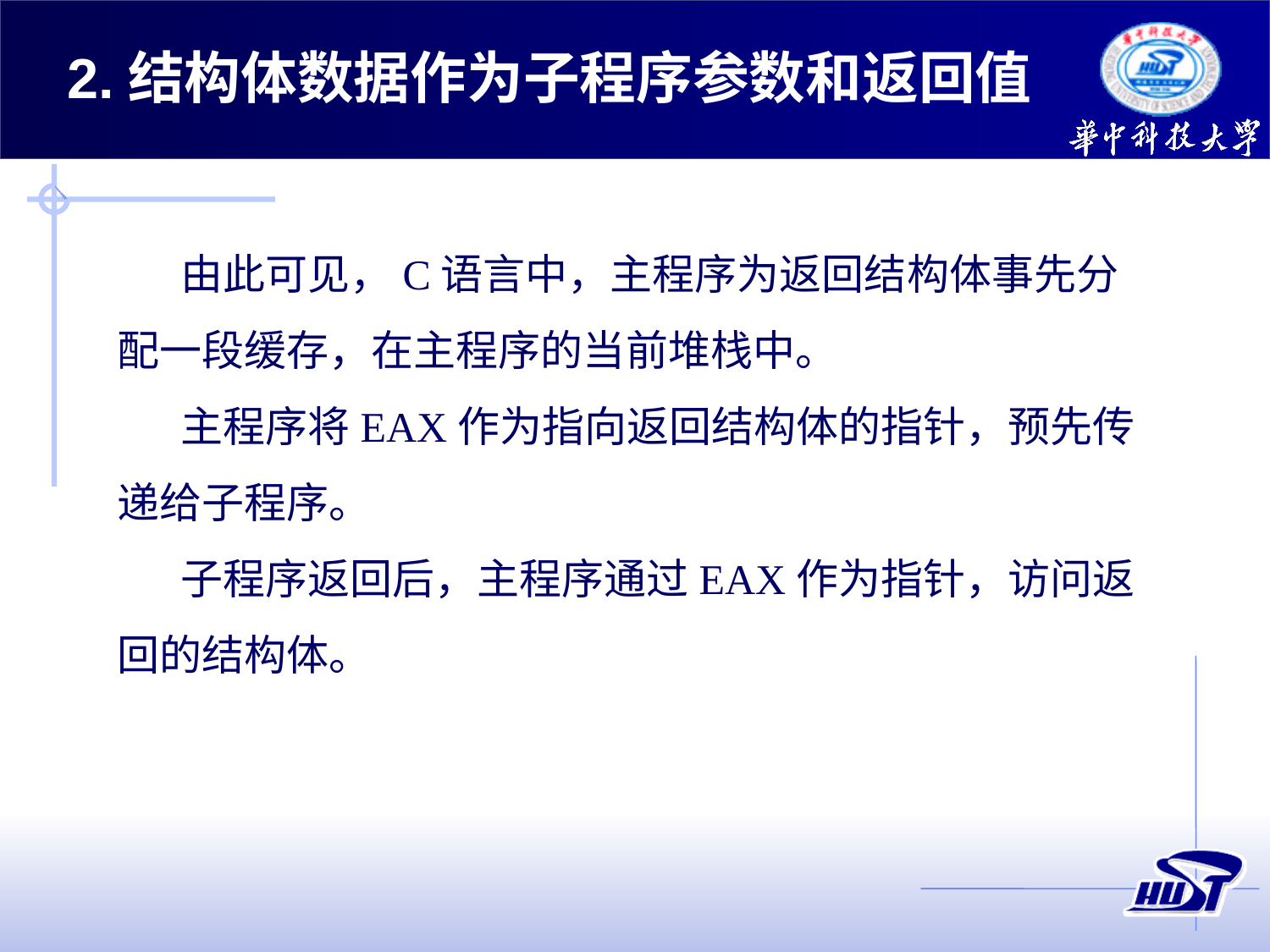

2.结构体数据作为子程序参数和返回值
由此可见，C语言中，主程序为返回结构体事先分配一段缓存，在主程序的当前堆栈中。
主程序将EAX作为指向返回结构体的指针，预先传递给子程序。
子程序返回后，主程序通过EAX作为指针，访问返回的结构体。